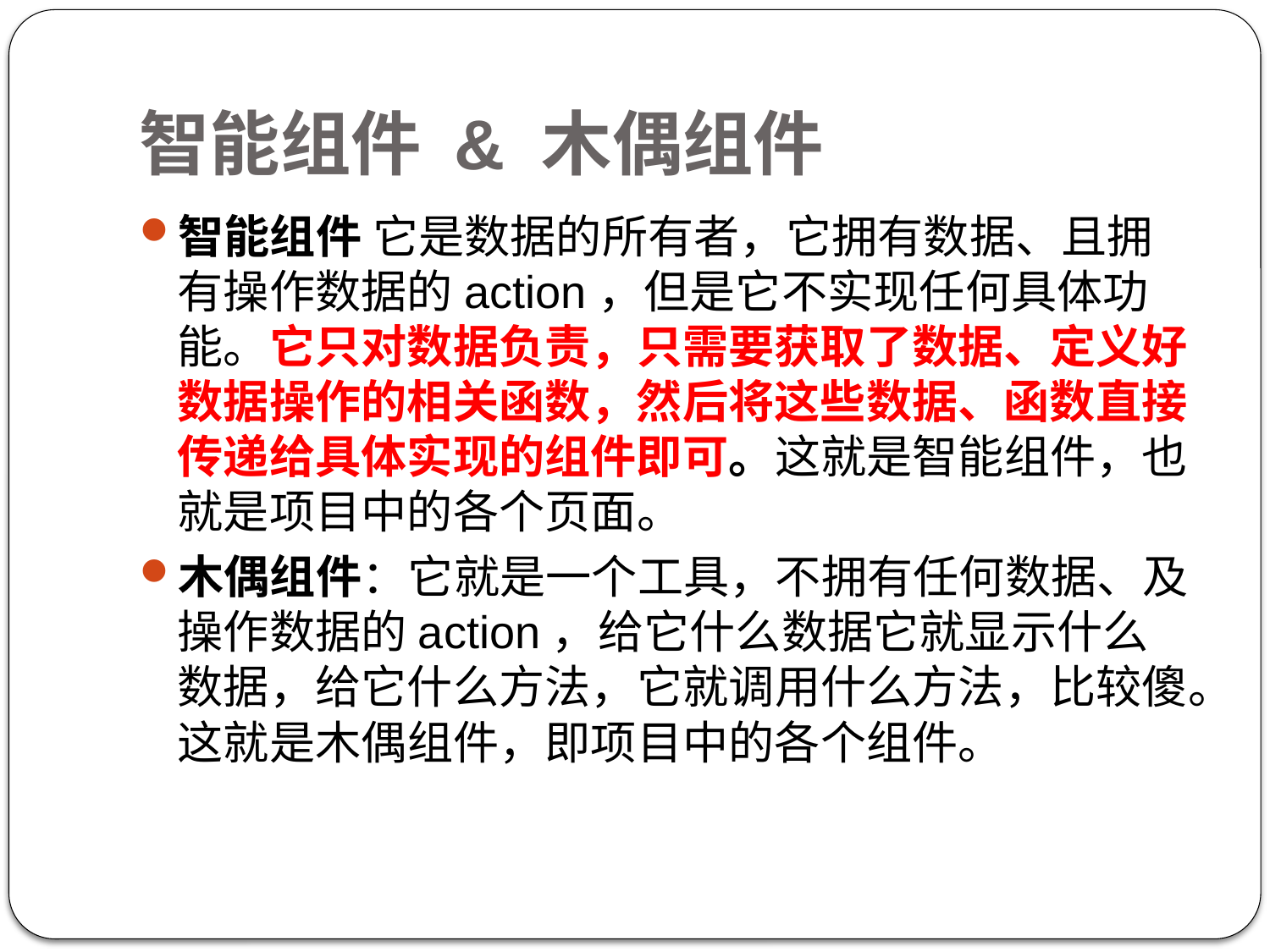

# 智能组件 & 木偶组件
智能组件 它是数据的所有者，它拥有数据、且拥有操作数据的action，但是它不实现任何具体功能。它只对数据负责，只需要获取了数据、定义好数据操作的相关函数，然后将这些数据、函数直接传递给具体实现的组件即可。这就是智能组件，也就是项目中的各个页面。
木偶组件：它就是一个工具，不拥有任何数据、及操作数据的action，给它什么数据它就显示什么数据，给它什么方法，它就调用什么方法，比较傻。这就是木偶组件，即项目中的各个组件。